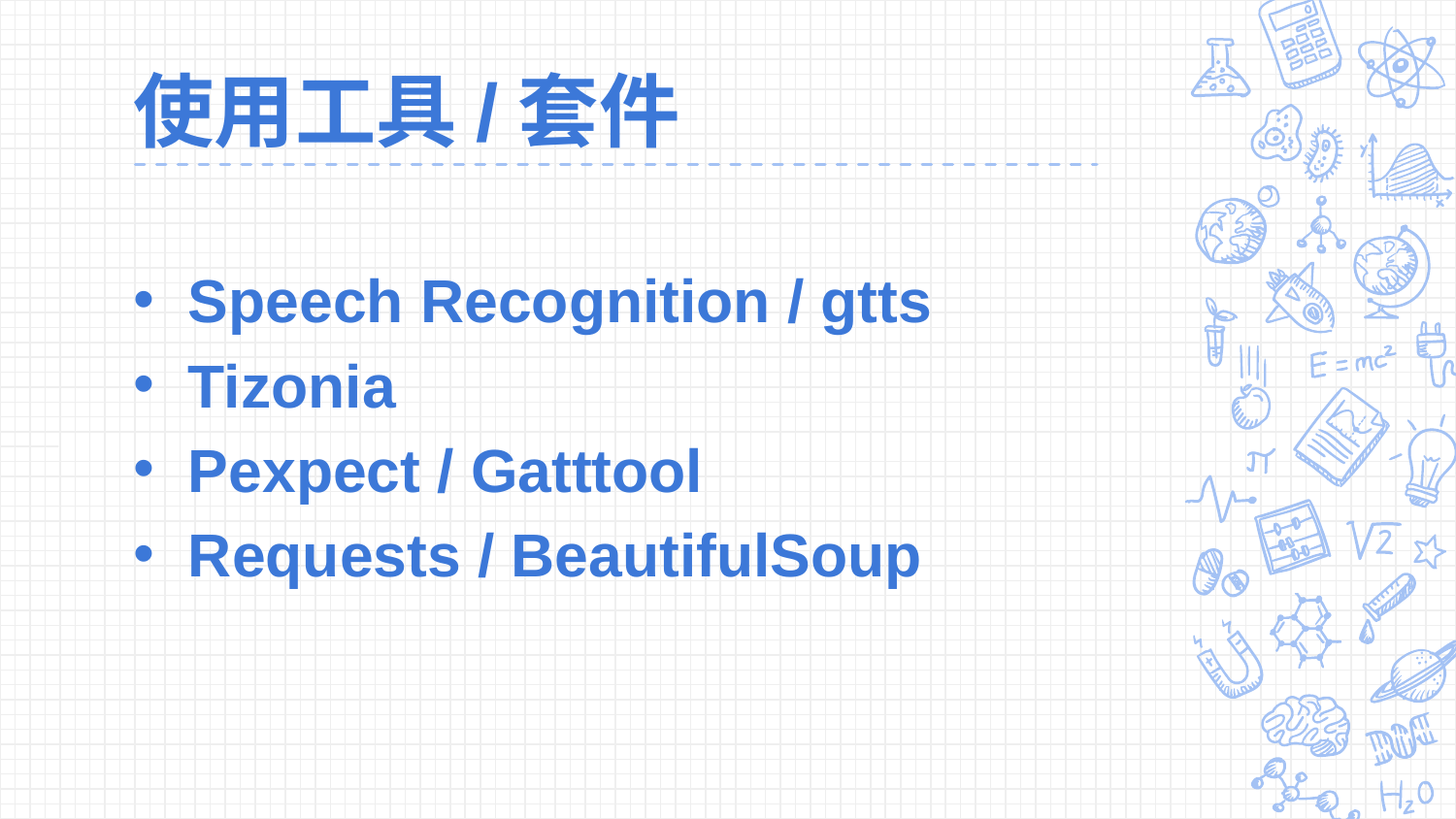

# 使用工具/套件
Speech Recognition / gtts
Tizonia
Pexpect / Gatttool
Requests / BeautifulSoup